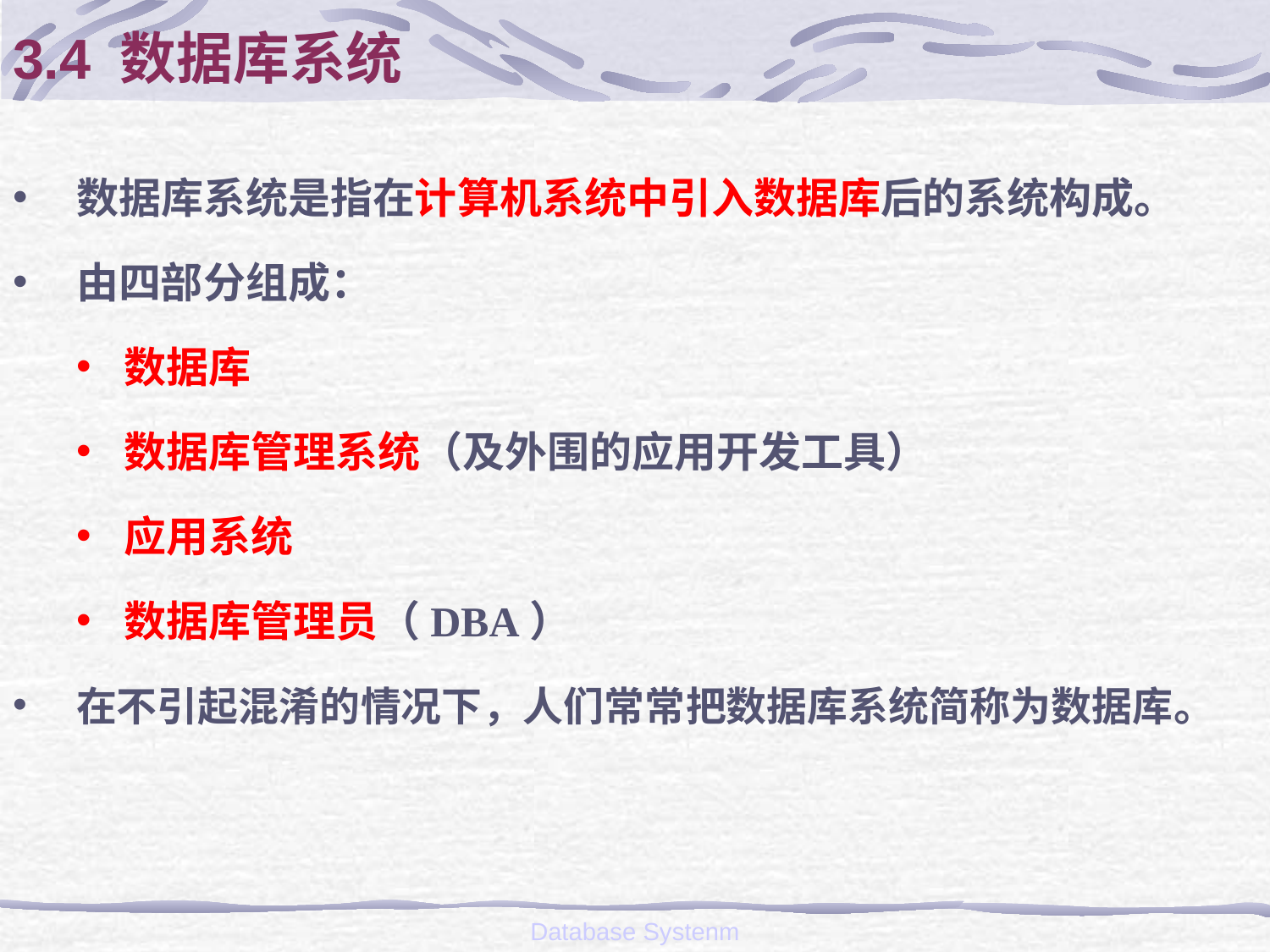

# 3.4 数据库系统
数据库系统是指在计算机系统中引入数据库后的系统构成。
由四部分组成：
数据库
数据库管理系统（及外围的应用开发工具）
应用系统
数据库管理员（DBA）
在不引起混淆的情况下，人们常常把数据库系统简称为数据库。

Database Systenm